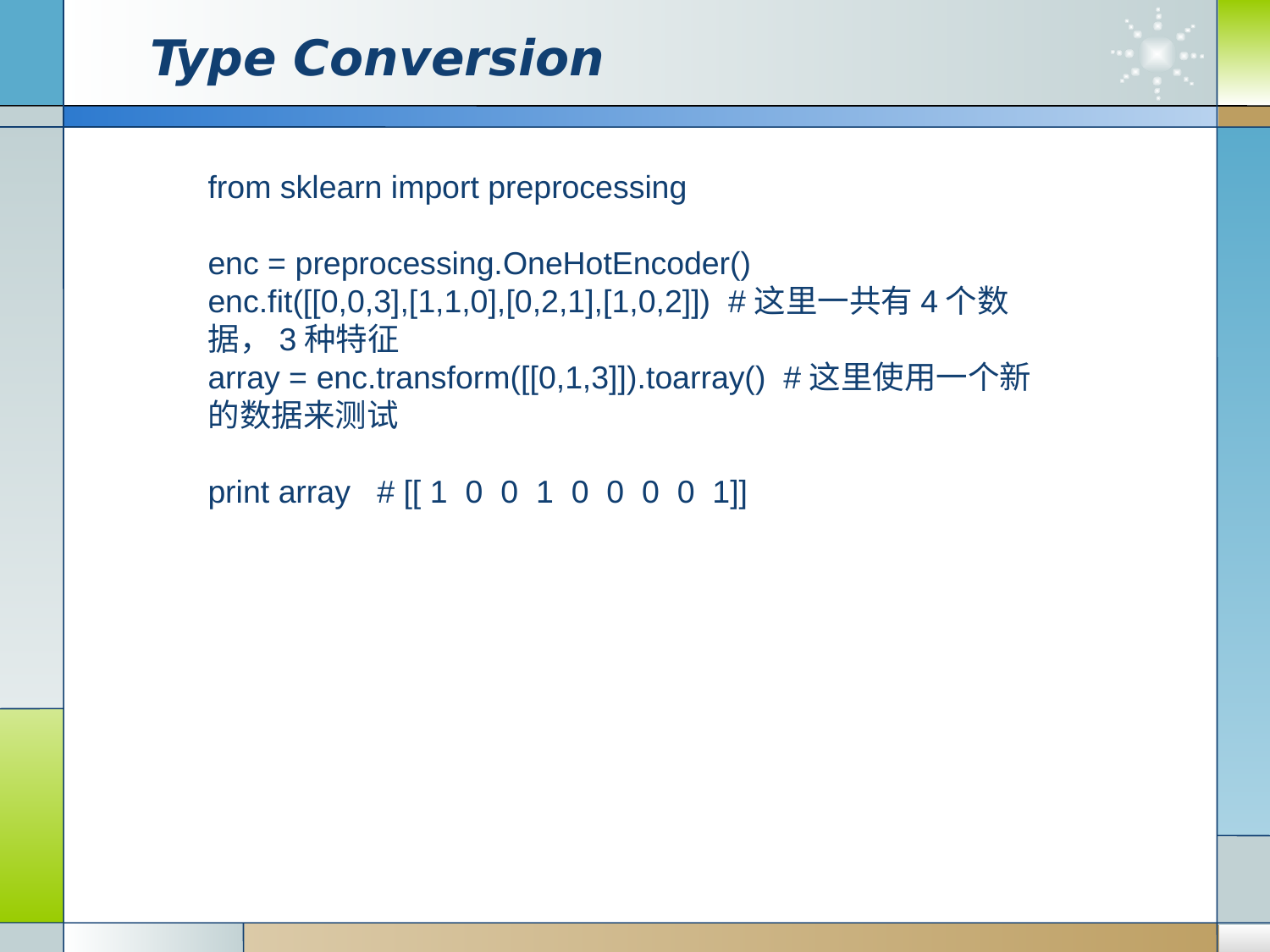

# Type Conversion
from sklearn import preprocessing

enc = preprocessing.OneHotEncoder()
enc.fit([[0,0,3],[1,1,0],[0,2,1],[1,0,2]])  #这里一共有4个数据，3种特征
array = enc.transform([[0,1,3]]).toarray()  #这里使用一个新的数据来测试

print array   # [[ 1  0  0  1  0  0  0  0  1]]

19